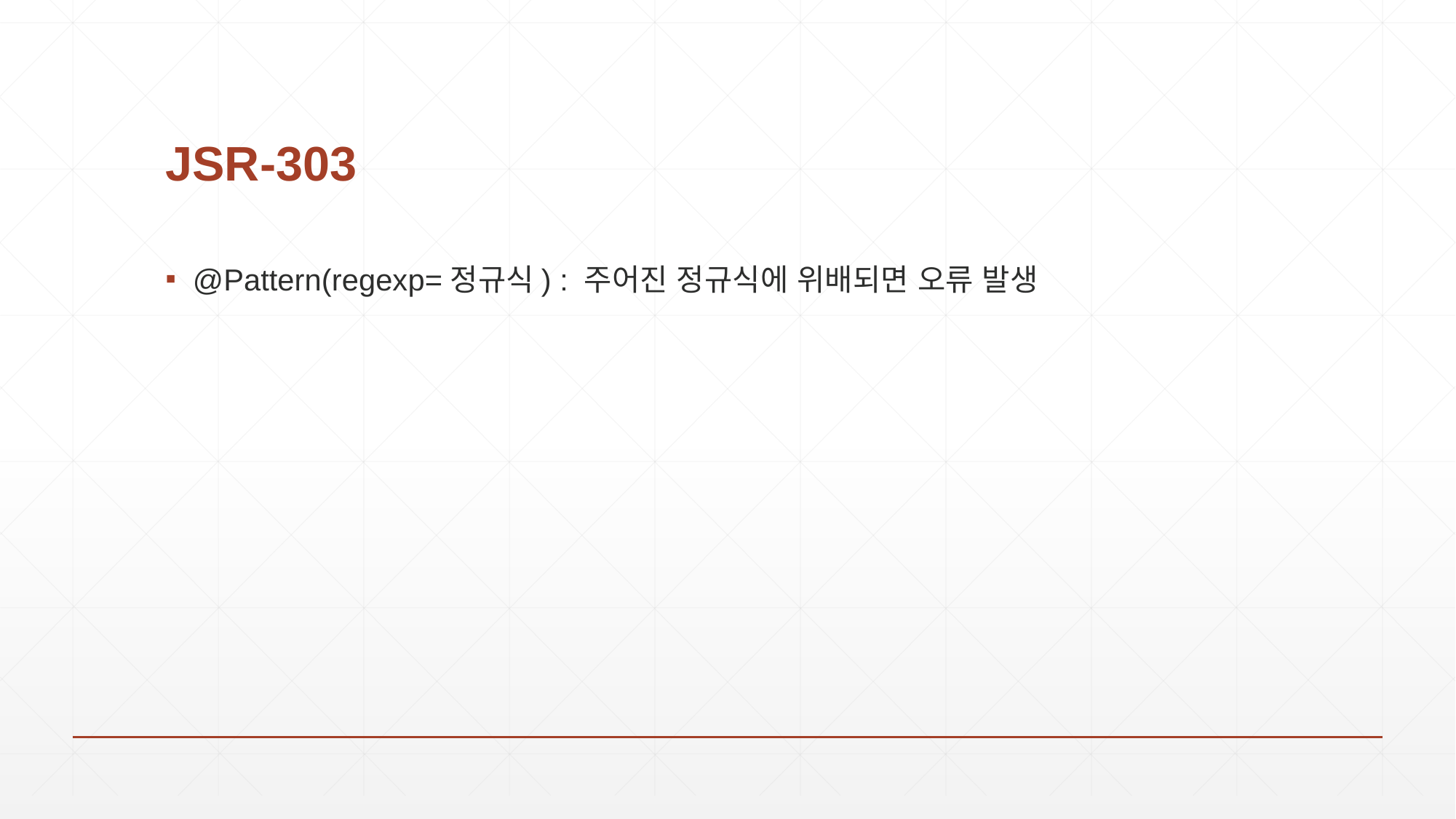

# JSR-303
@Pattern(regexp=정규식) : 주어진 정규식에 위배되면 오류 발생